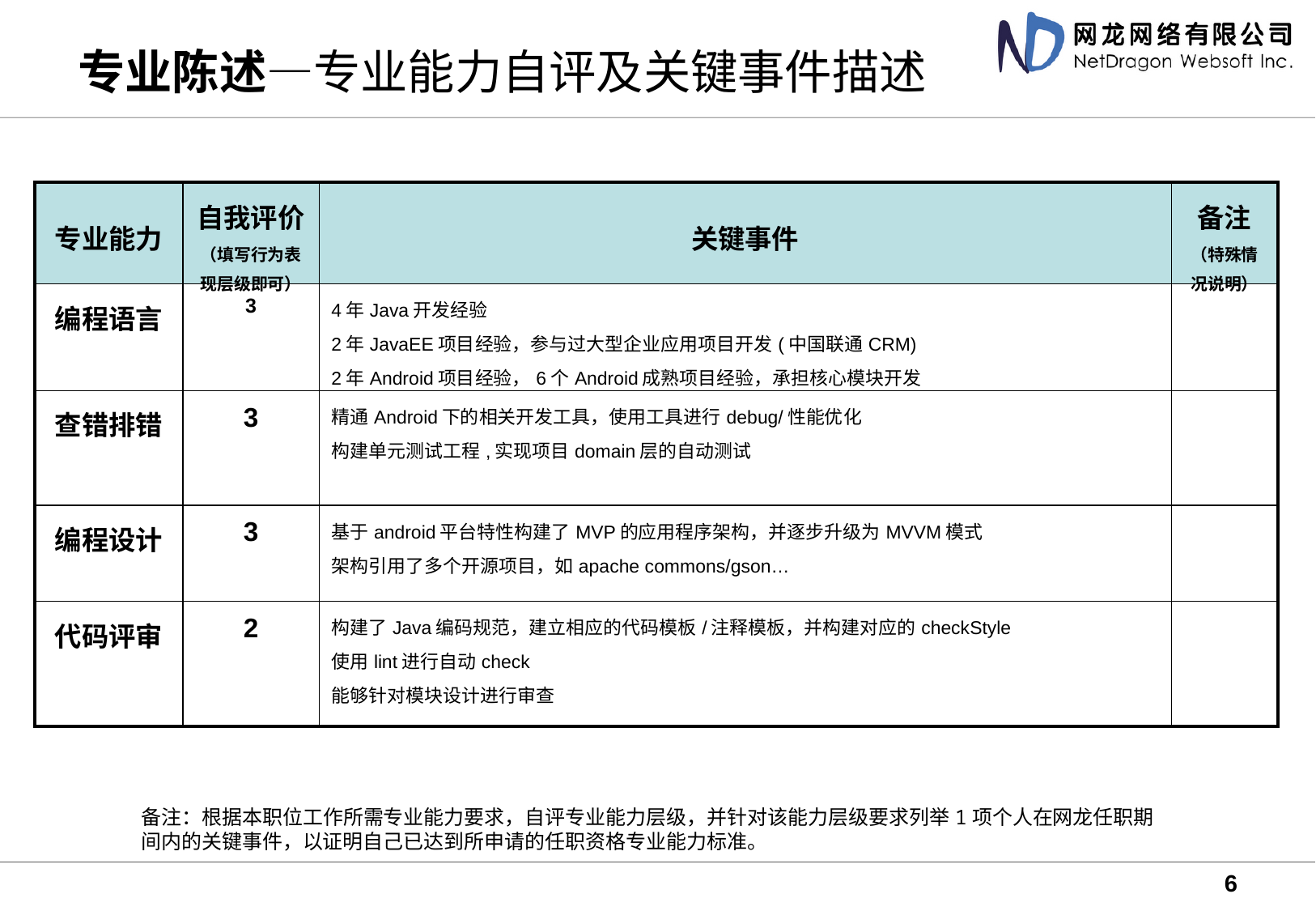

# 专业陈述—专业能力自评及关键事件描述
| 专业能力 | 自我评价 （填写行为表现层级即可） | 关键事件 | 备注 （特殊情况说明） |
| --- | --- | --- | --- |
| 编程语言 | 3 | 4年Java开发经验 2年JavaEE项目经验，参与过大型企业应用项目开发(中国联通CRM) 2年Android项目经验，6个Android成熟项目经验，承担核心模块开发 |  |
| 查错排错 | 3 | 精通Android下的相关开发工具，使用工具进行debug/性能优化 构建单元测试工程,实现项目domain层的自动测试 |  |
| 编程设计 | 3 | 基于android平台特性构建了MVP的应用程序架构，并逐步升级为MVVM模式 架构引用了多个开源项目，如apache commons/gson… |  |
| 代码评审 | 2 | 构建了Java编码规范，建立相应的代码模板/注释模板，并构建对应的checkStyle 使用lint进行自动check 能够针对模块设计进行审查 |  |
备注：根据本职位工作所需专业能力要求，自评专业能力层级，并针对该能力层级要求列举1项个人在网龙任职期间内的关键事件，以证明自己已达到所申请的任职资格专业能力标准。
6